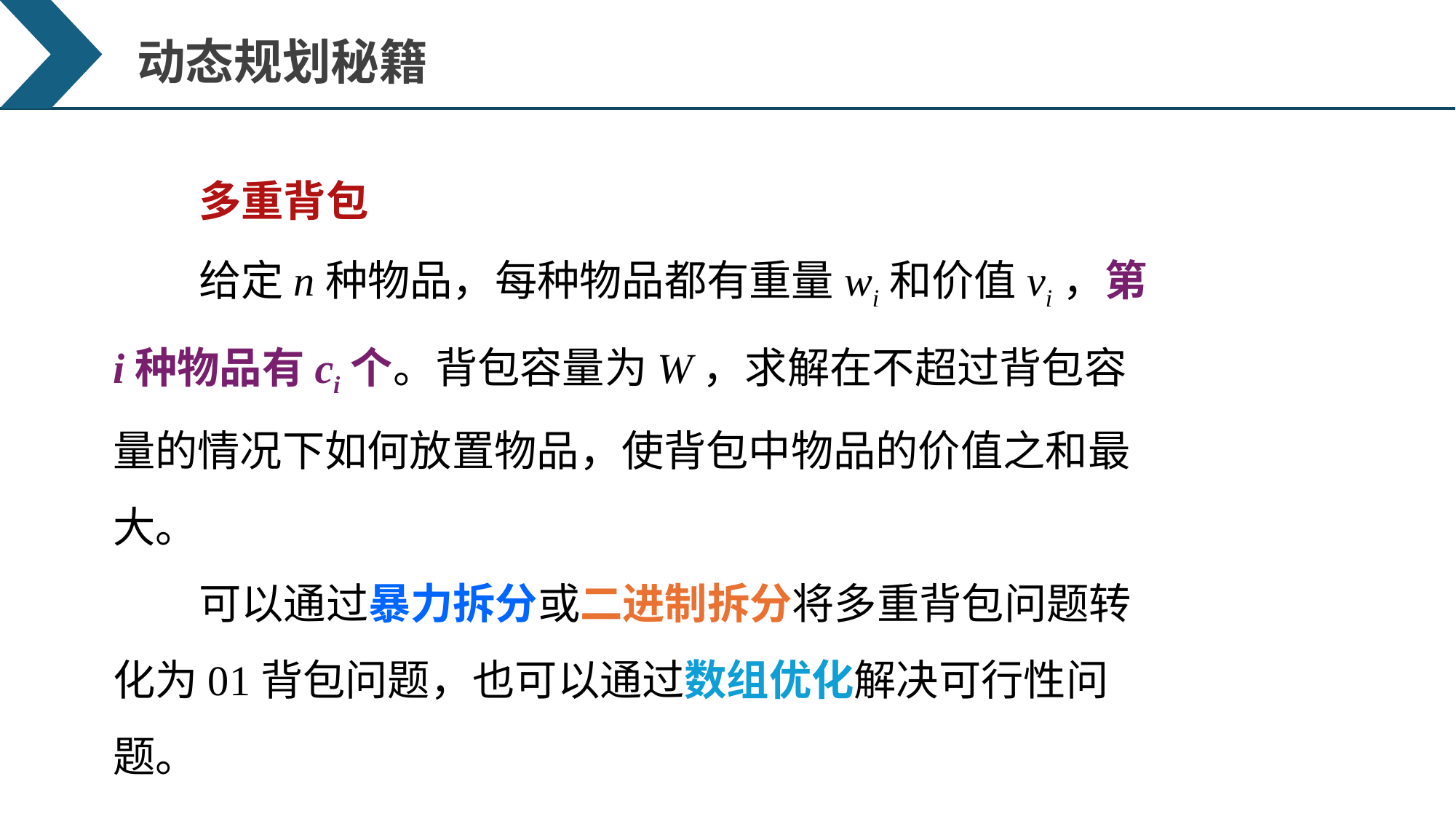

动态规划秘籍
多重背包
给定n种物品，每种物品都有重量wi和价值vi，第i种物品有ci个。背包容量为W，求解在不超过背包容量的情况下如何放置物品，使背包中物品的价值之和最大。
可以通过暴力拆分或二进制拆分将多重背包问题转化为01背包问题，也可以通过数组优化解决可行性问题。